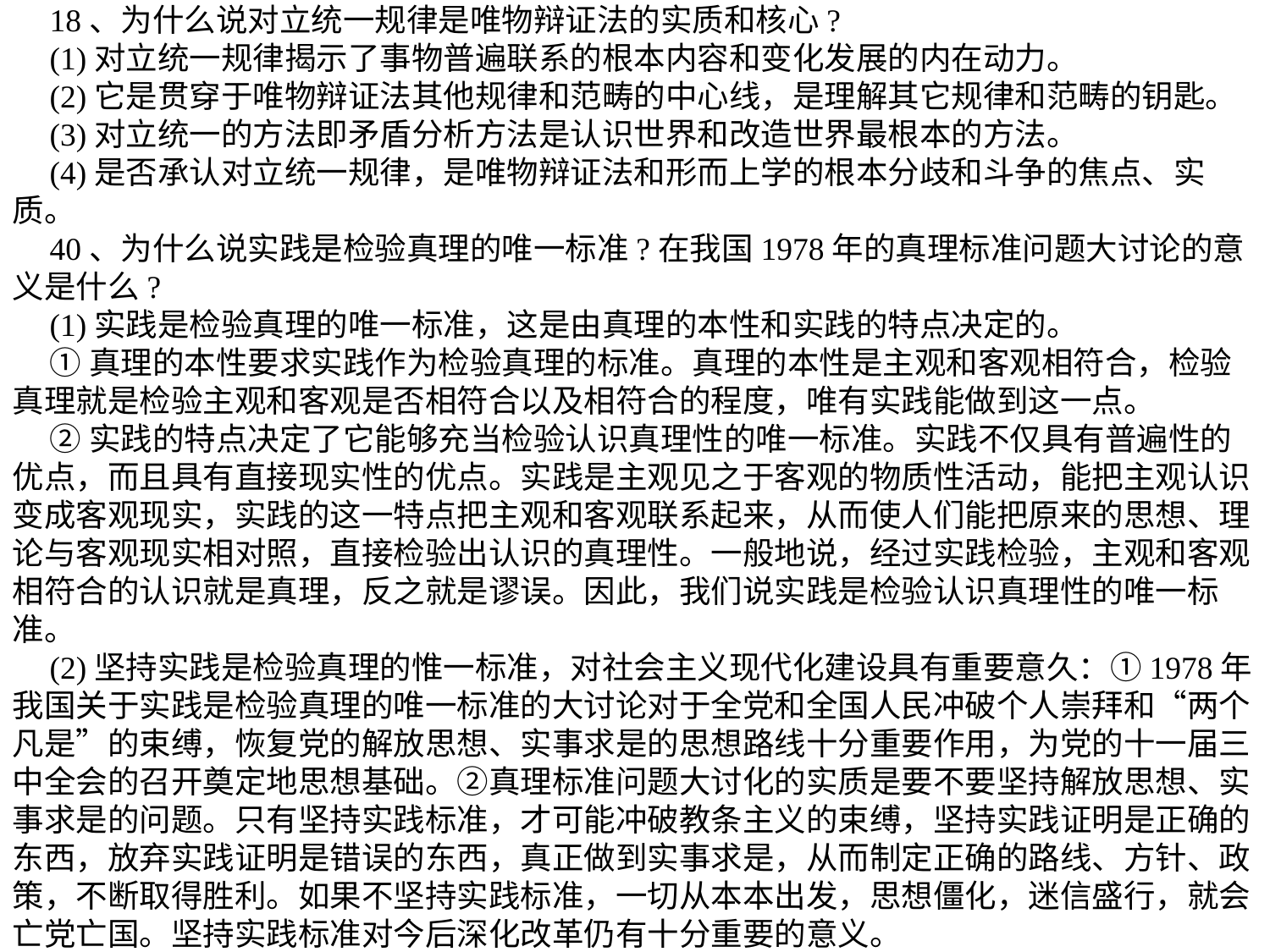

18、为什么说对立统一规律是唯物辩证法的实质和核心?
(1)对立统一规律揭示了事物普遍联系的根本内容和变化发展的内在动力。
(2)它是贯穿于唯物辩证法其他规律和范畴的中心线，是理解其它规律和范畴的钥匙。
(3)对立统一的方法即矛盾分析方法是认识世界和改造世界最根本的方法。
(4)是否承认对立统一规律，是唯物辩证法和形而上学的根本分歧和斗争的焦点、实质。
40、为什么说实践是检验真理的唯一标准?在我国1978年的真理标准问题大讨论的意义是什么?
(1)实践是检验真理的唯一标准，这是由真理的本性和实践的特点决定的。
①真理的本性要求实践作为检验真理的标准。真理的本性是主观和客观相符合，检验真理就是检验主观和客观是否相符合以及相符合的程度，唯有实践能做到这一点。
②实践的特点决定了它能够充当检验认识真理性的唯一标准。实践不仅具有普遍性的优点，而且具有直接现实性的优点。实践是主观见之于客观的物质性活动，能把主观认识变成客观现实，实践的这一特点把主观和客观联系起来，从而使人们能把原来的思想、理论与客观现实相对照，直接检验出认识的真理性。一般地说，经过实践检验，主观和客观相符合的认识就是真理，反之就是谬误。因此，我们说实践是检验认识真理性的唯一标准。
(2)坚持实践是检验真理的惟一标准，对社会主义现代化建设具有重要意久：①1978年我国关于实践是检验真理的唯一标准的大讨论对于全党和全国人民冲破个人崇拜和“两个凡是”的束缚，恢复党的解放思想、实事求是的思想路线十分重要作用，为党的十一届三中全会的召开奠定地思想基础。②真理标准问题大讨化的实质是要不要坚持解放思想、实事求是的问题。只有坚持实践标准，才可能冲破教条主义的束缚，坚持实践证明是正确的东西，放弃实践证明是错误的东西，真正做到实事求是，从而制定正确的路线、方针、政策，不断取得胜利。如果不坚持实践标准，一切从本本出发，思想僵化，迷信盛行，就会亡党亡国。坚持实践标准对今后深化改革仍有十分重要的意义。